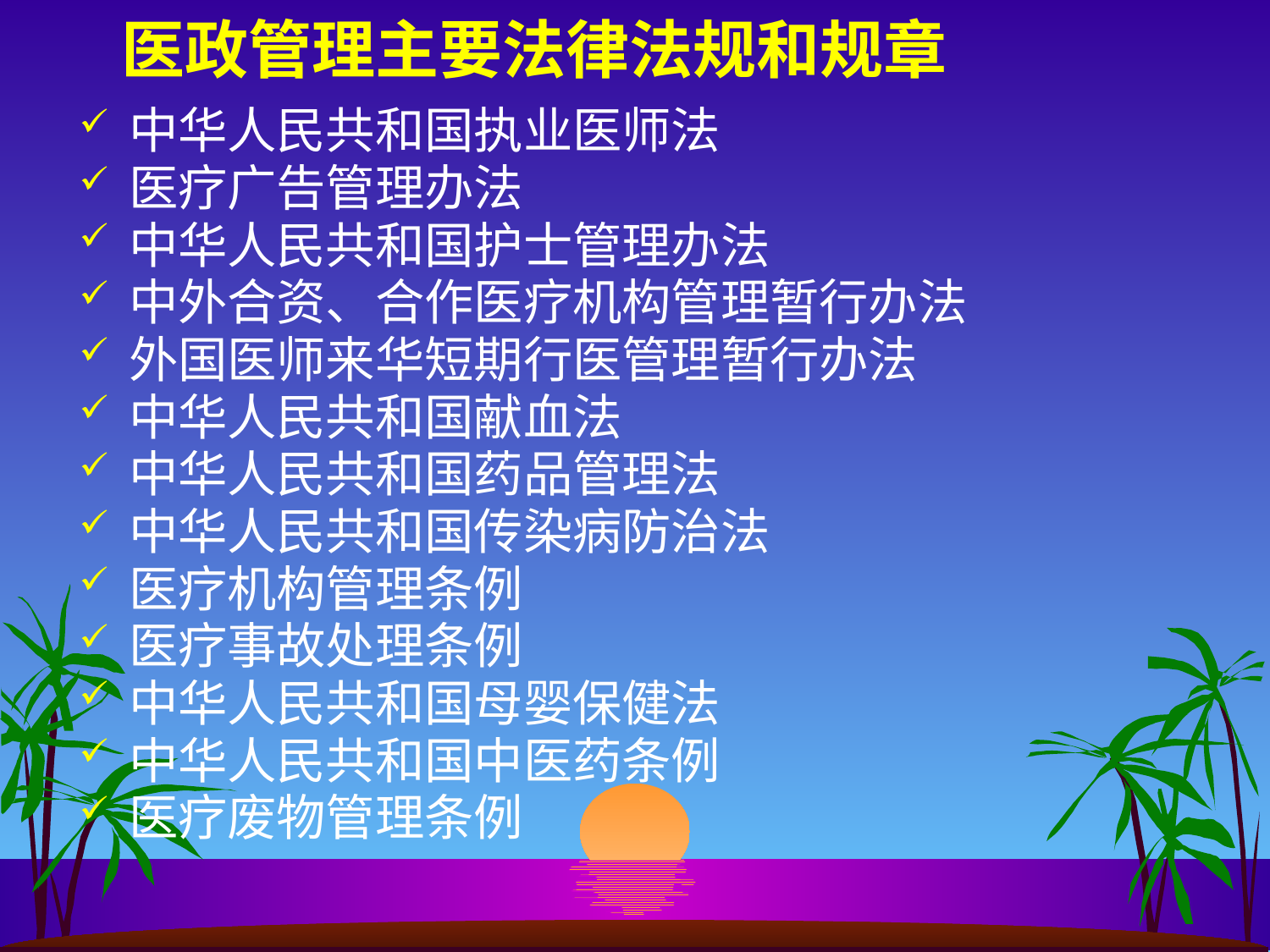

# 医政管理主要法律法规和规章
中华人民共和国执业医师法
医疗广告管理办法
中华人民共和国护士管理办法
中外合资、合作医疗机构管理暂行办法
外国医师来华短期行医管理暂行办法
中华人民共和国献血法
中华人民共和国药品管理法
中华人民共和国传染病防治法
医疗机构管理条例
医疗事故处理条例
中华人民共和国母婴保健法
中华人民共和国中医药条例
医疗废物管理条例